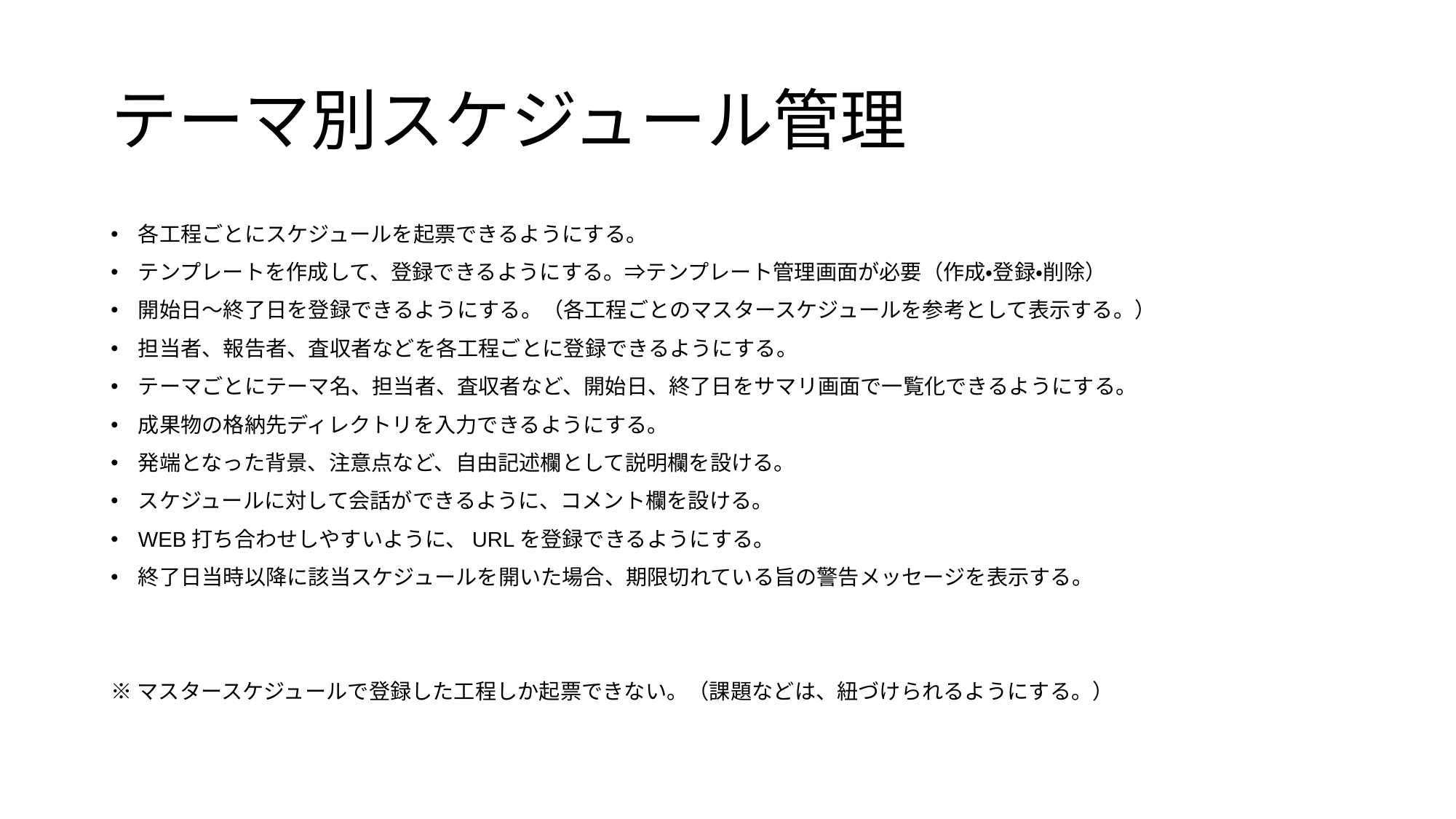

# テーマ別スケジュール管理
各工程ごとにスケジュールを起票できるようにする。
テンプレートを作成して、登録できるようにする。⇒テンプレート管理画面が必要（作成・登録・削除）
開始日～終了日を登録できるようにする。（各工程ごとのマスタースケジュールを参考として表示する。）
担当者、報告者、査収者などを各工程ごとに登録できるようにする。
テーマごとにテーマ名、担当者、査収者など、開始日、終了日をサマリ画面で一覧化できるようにする。
成果物の格納先ディレクトリを入力できるようにする。
発端となった背景、注意点など、自由記述欄として説明欄を設ける。
スケジュールに対して会話ができるように、コメント欄を設ける。
WEB打ち合わせしやすいように、URLを登録できるようにする。
終了日当時以降に該当スケジュールを開いた場合、期限切れている旨の警告メッセージを表示する。

※マスタースケジュールで登録した工程しか起票できない。（課題などは、紐づけられるようにする。）